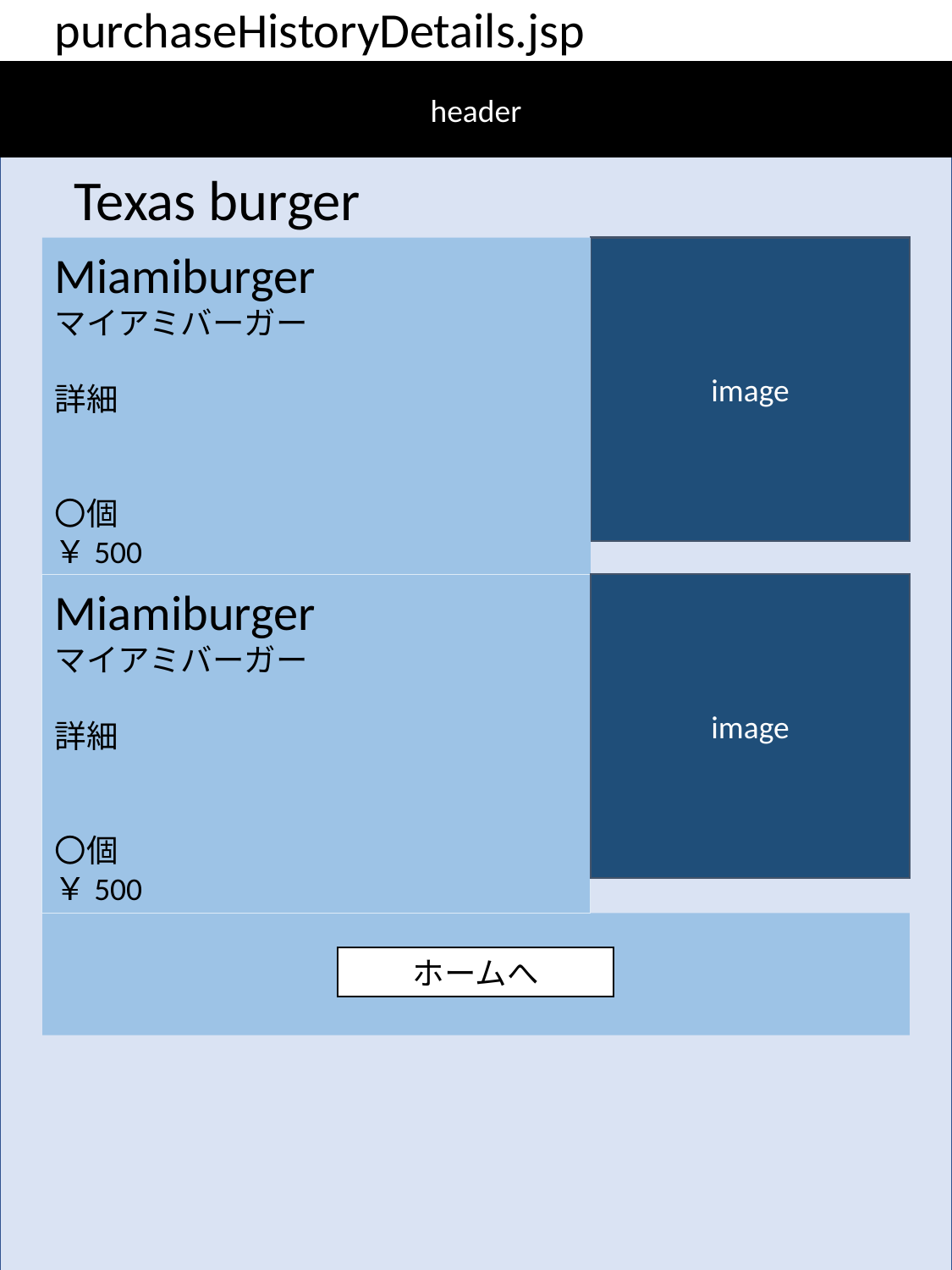

purchaseHistoryDetails.jsp
header

Texas burger
Miamiburger
マイアミバーガー

詳細

〇個				￥500
image
Miamiburger
マイアミバーガー

詳細

〇個				￥500	削除
image
Miamiburger
マイアミバーガー

詳細

〇個				￥500

ホームへ